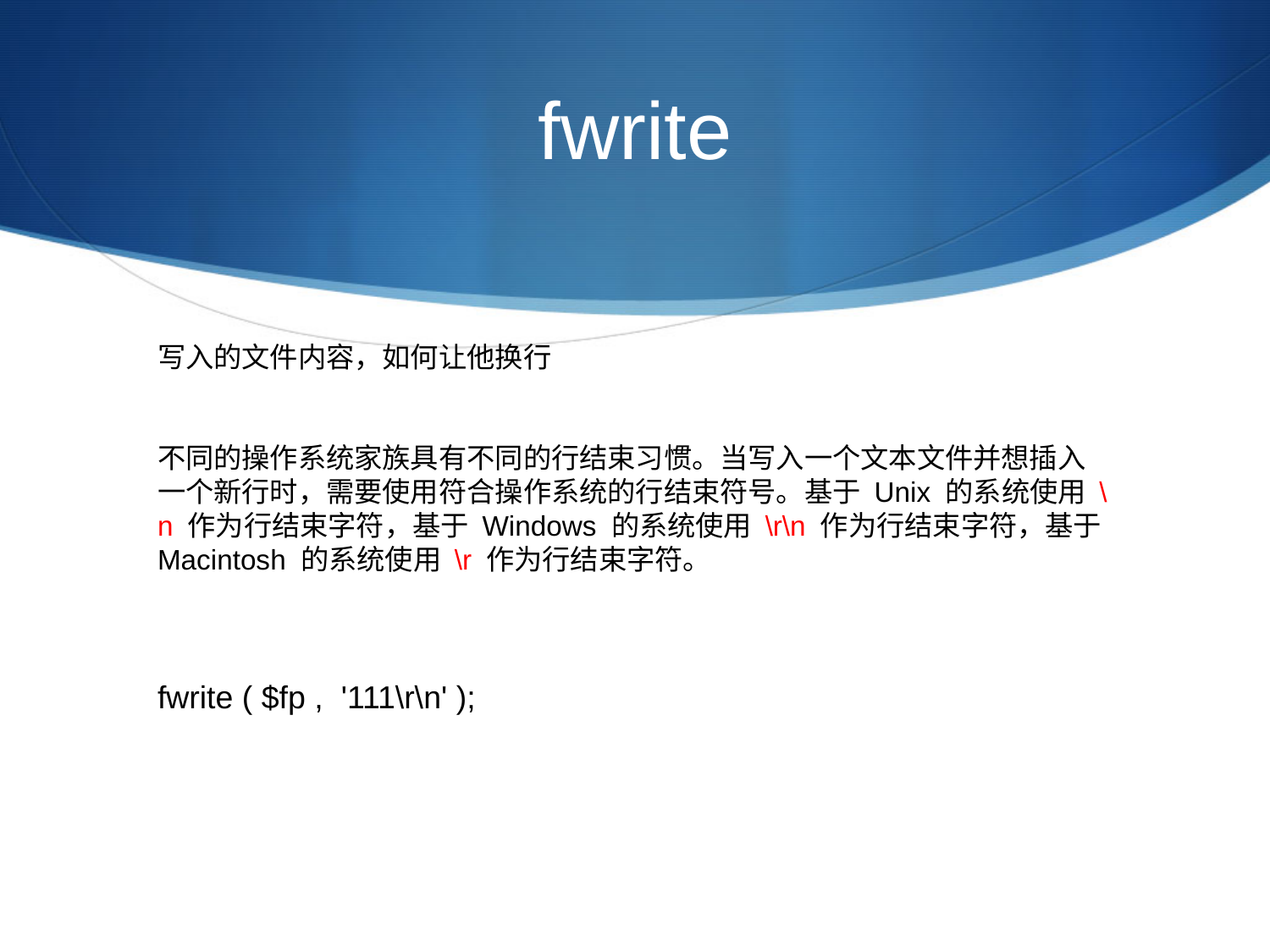

# fwrite
写入的文件内容，如何让他换行

不同的操作系统家族具有不同的行结束习惯。当写入一个文本文件并想插入一个新行时，需要使用符合操作系统的行结束符号。基于 Unix 的系统使用 \n 作为行结束字符，基于 Windows 的系统使用 \r\n 作为行结束字符，基于 Macintosh 的系统使用 \r 作为行结束字符。

fwrite ( $fp ,  '111\r\n' );